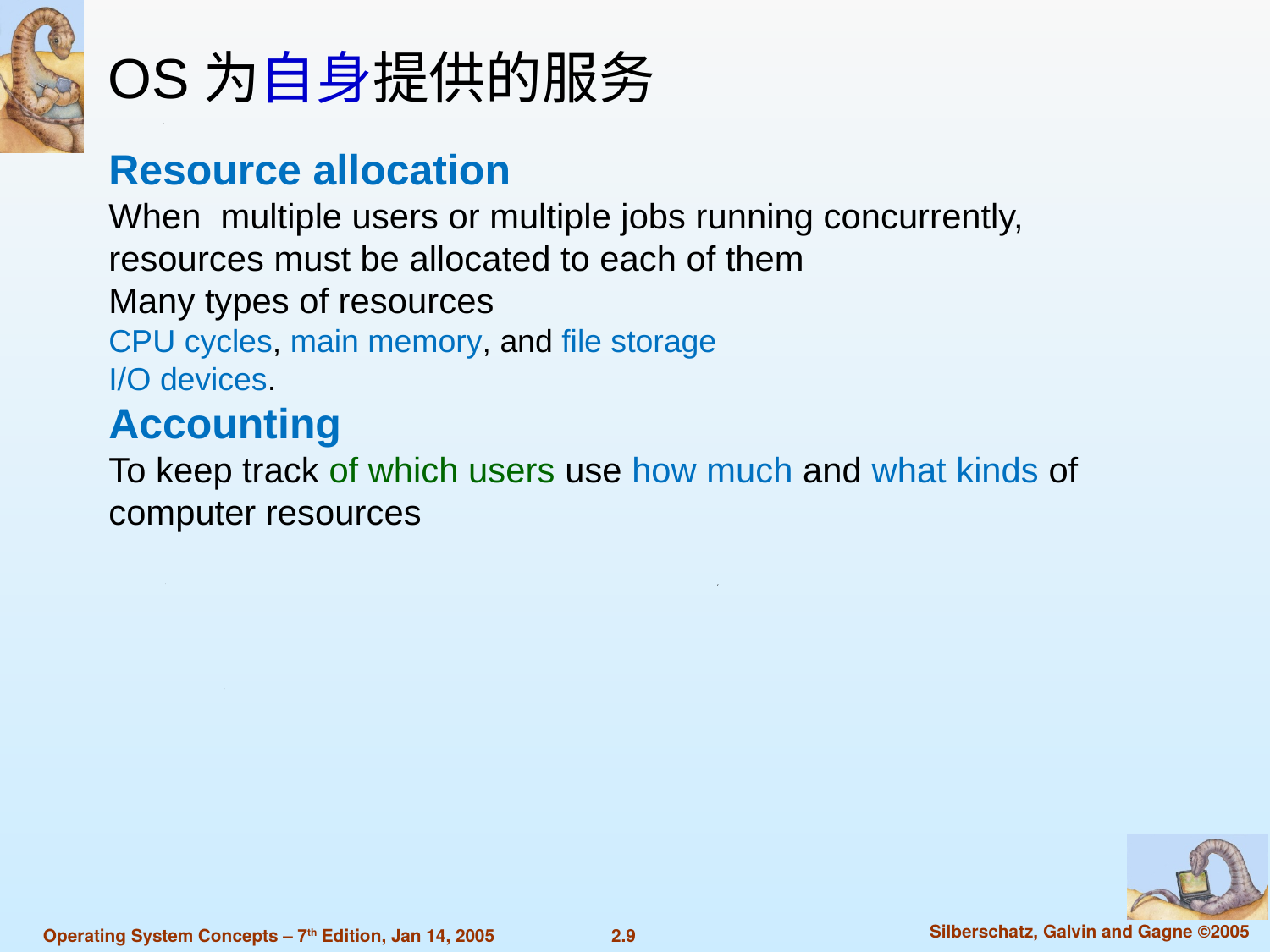

OS为自身提供的服务
Resource allocation
When  multiple users or multiple jobs running concurrently, resources must be allocated to each of them
Many types of resources
CPU cycles, main memory, and file storage
I/O devices.
Accounting
To keep track of which users use how much and what kinds of computer resources